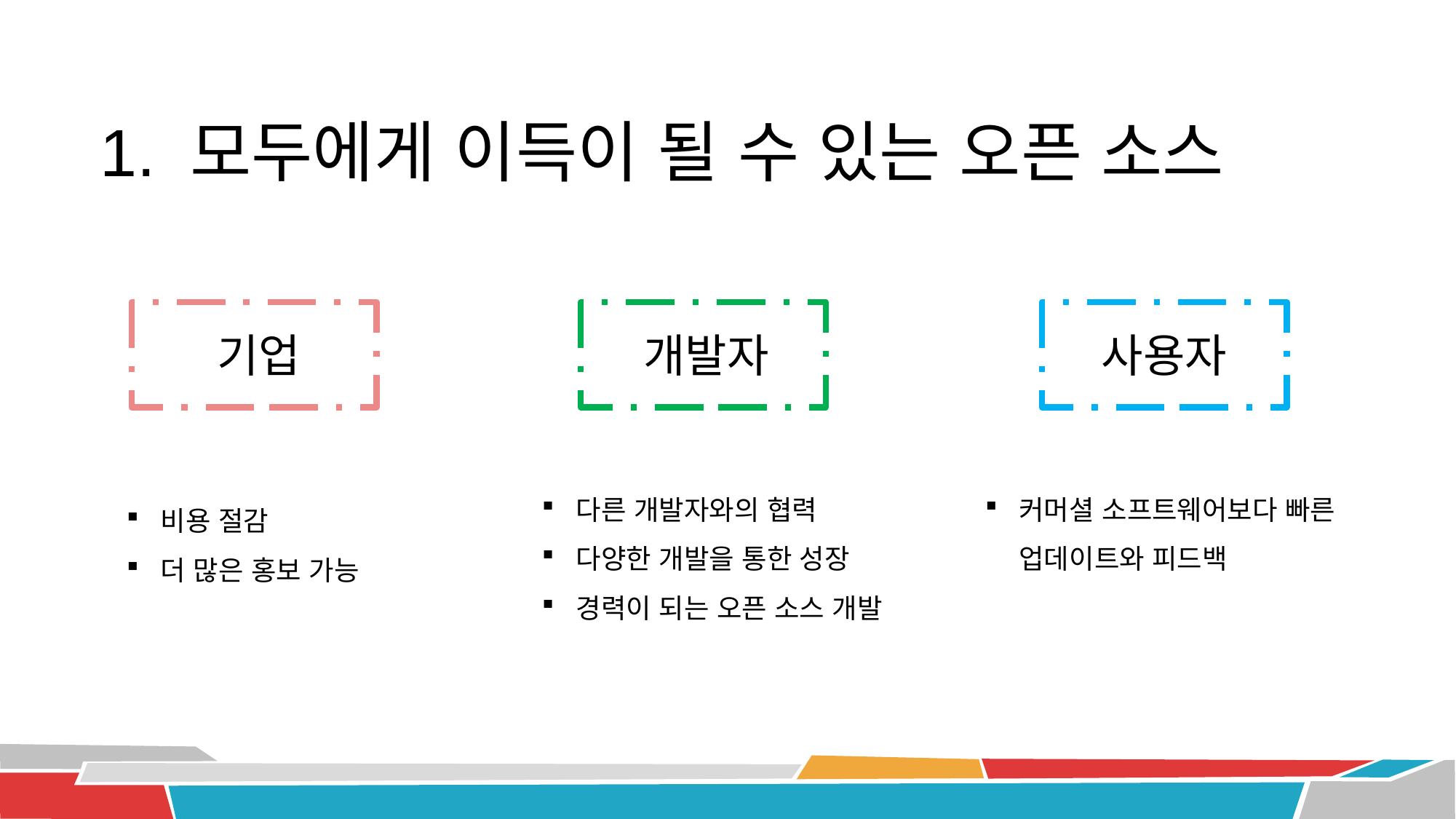

1. 모두에게 이득이 될 수 있는 오픈 소스

기업
개발자
사용자
다른 개발자와의 협력
다양한 개발을 통한 성장
경력이 되는 오픈 소스 개발

커머셜 소프트웨어보다 빠른 업데이트와 피드백
비용 절감
더 많은 홍보 가능